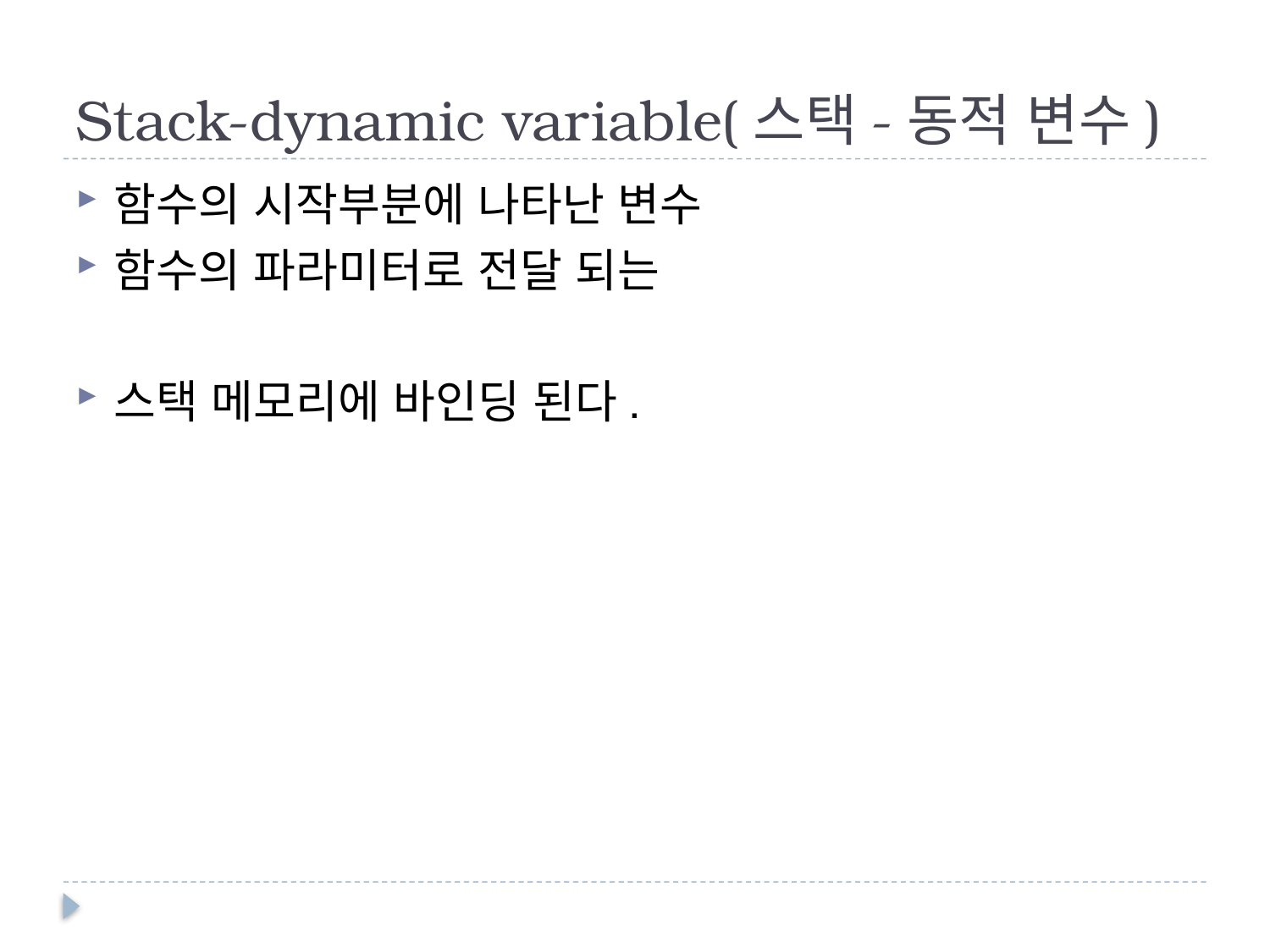

# Stack-dynamic variable(스택-동적 변수)
함수의 시작부분에 나타난 변수
함수의 파라미터로 전달 되는

스택 메모리에 바인딩 된다.